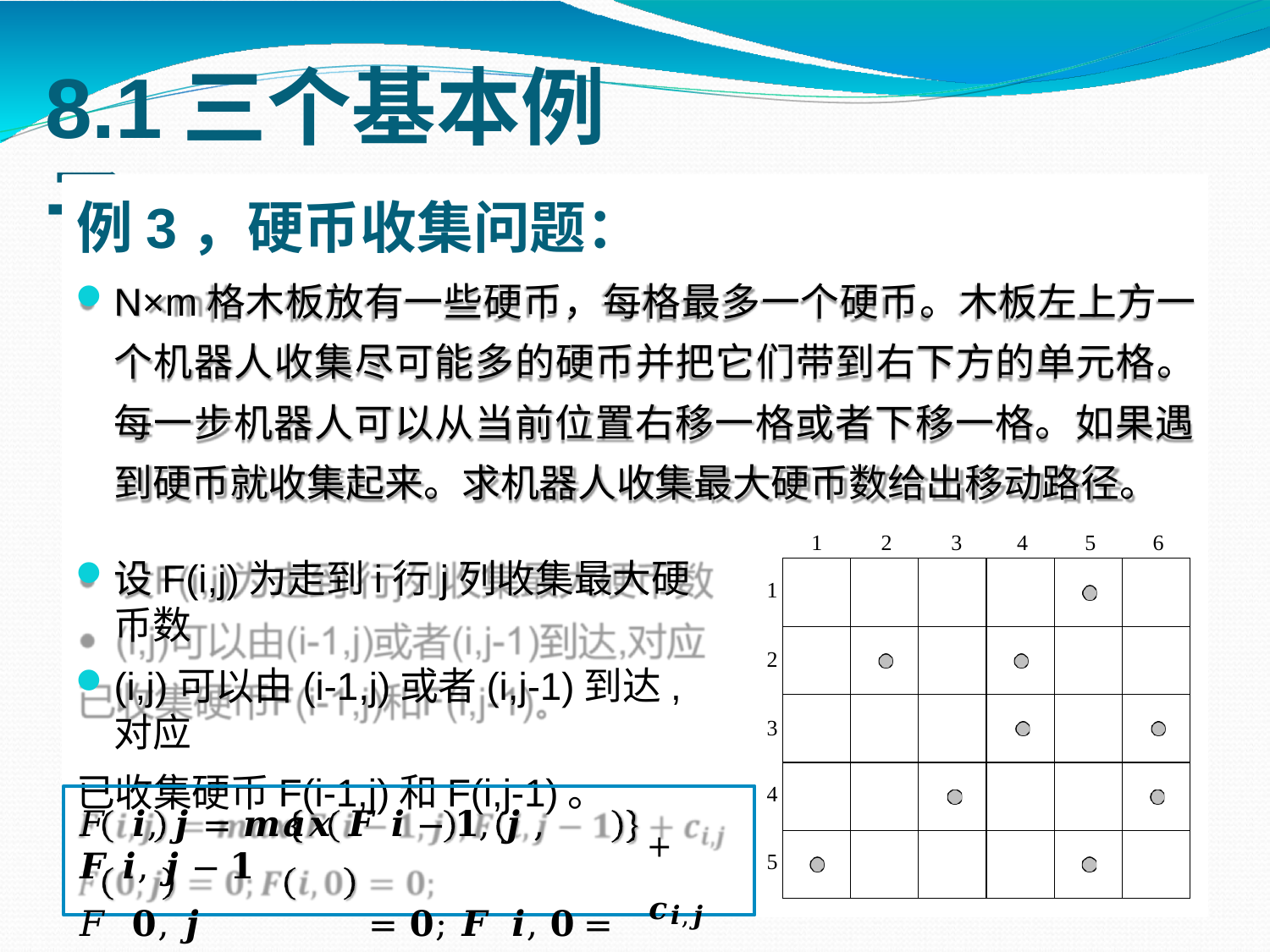

# 8.1三个基本例子
例3，硬币收集问题：
N×m格木板放有一些硬币，每格最多一个硬币。木板左上方一 个机器人收集尽可能多的硬币并把它们带到右下方的单元格。 每一步机器人可以从当前位置右移一格或者下移一格。如果遇 到硬币就收集起来。求机器人收集最大硬币数给出移动路径。

1	2	3	4	5	6
设F(i,j)为走到i行j列收集最大硬币数
(i,j)可以由(i-1,j)或者(i,j-1)到达,对应
已收集硬币F(i-1,j)和F(i,j-1)。

|  |  |  |  |  |  |
| --- | --- | --- | --- | --- | --- |
|  |  |  |  |  |  |
|  |  |  |  |  |  |
|  |  |  |  |  |  |
|  |  |  |  |  |  |
1

2

3

4
𝐹  𝒊, 𝒋	= 𝒎𝒂𝒙 𝑭 𝒊 − 𝟏, 𝒋 , 𝑭 𝒊, 𝒋 − 𝟏
𝐹  𝟎, 𝒋	= 𝟎; 𝑭 𝒊, 𝟎	= 𝟎;

+ 𝒄𝒊,𝒋

5